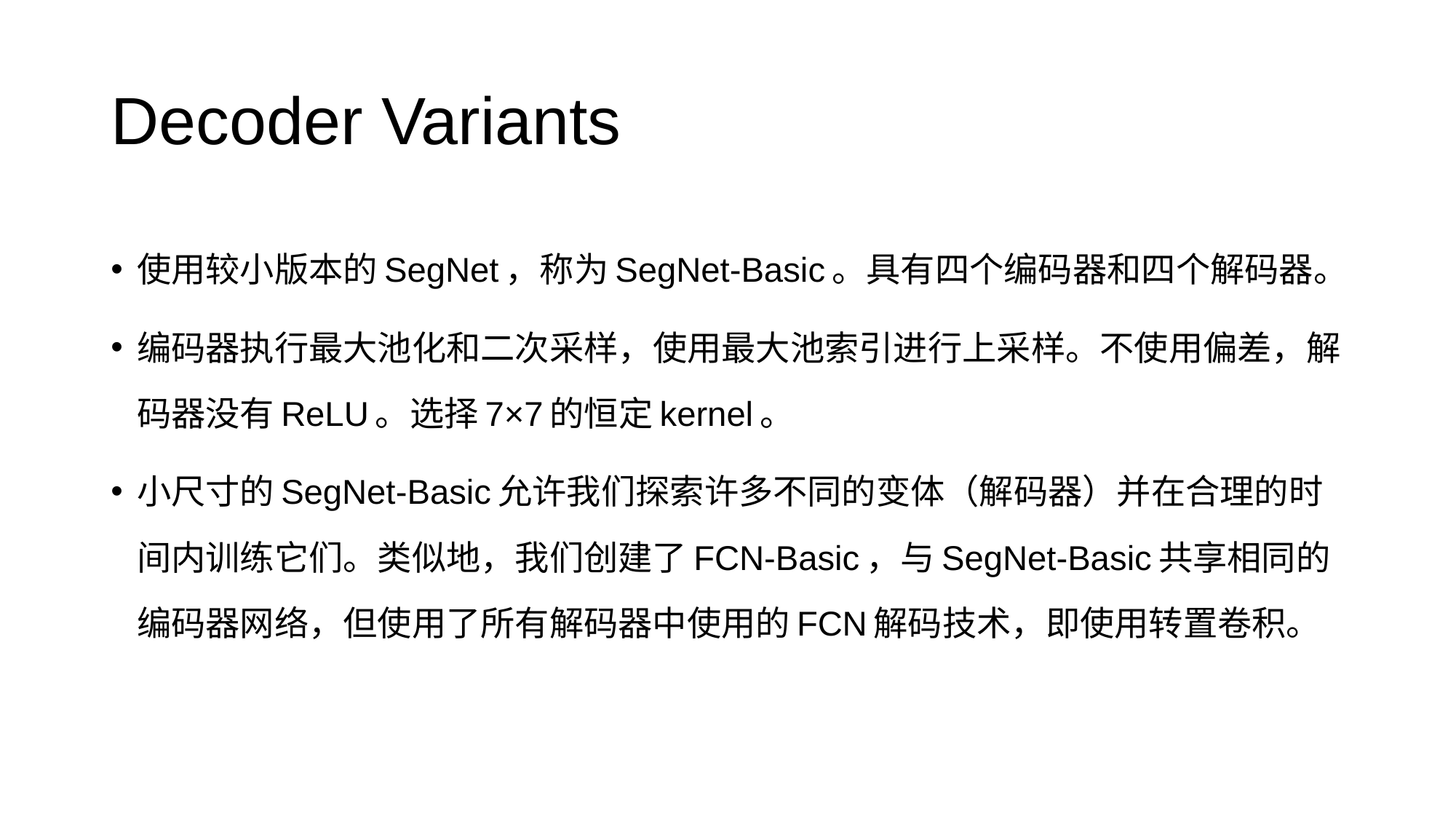

# Decoder Variants
使用较小版本的SegNet，称为SegNet-Basic。具有四个编码器和四个解码器。
编码器执行最大池化和二次采样，使用最大池索引进行上采样。不使用偏差，解码器没有ReLU。选择7×7的恒定kernel。
小尺寸的SegNet-Basic允许我们探索许多不同的变体（解码器）并在合理的时间内训练它们。类似地，我们创建了FCN-Basic，与SegNet-Basic共享相同的编码器网络，但使用了所有解码器中使用的FCN解码技术，即使用转置卷积。